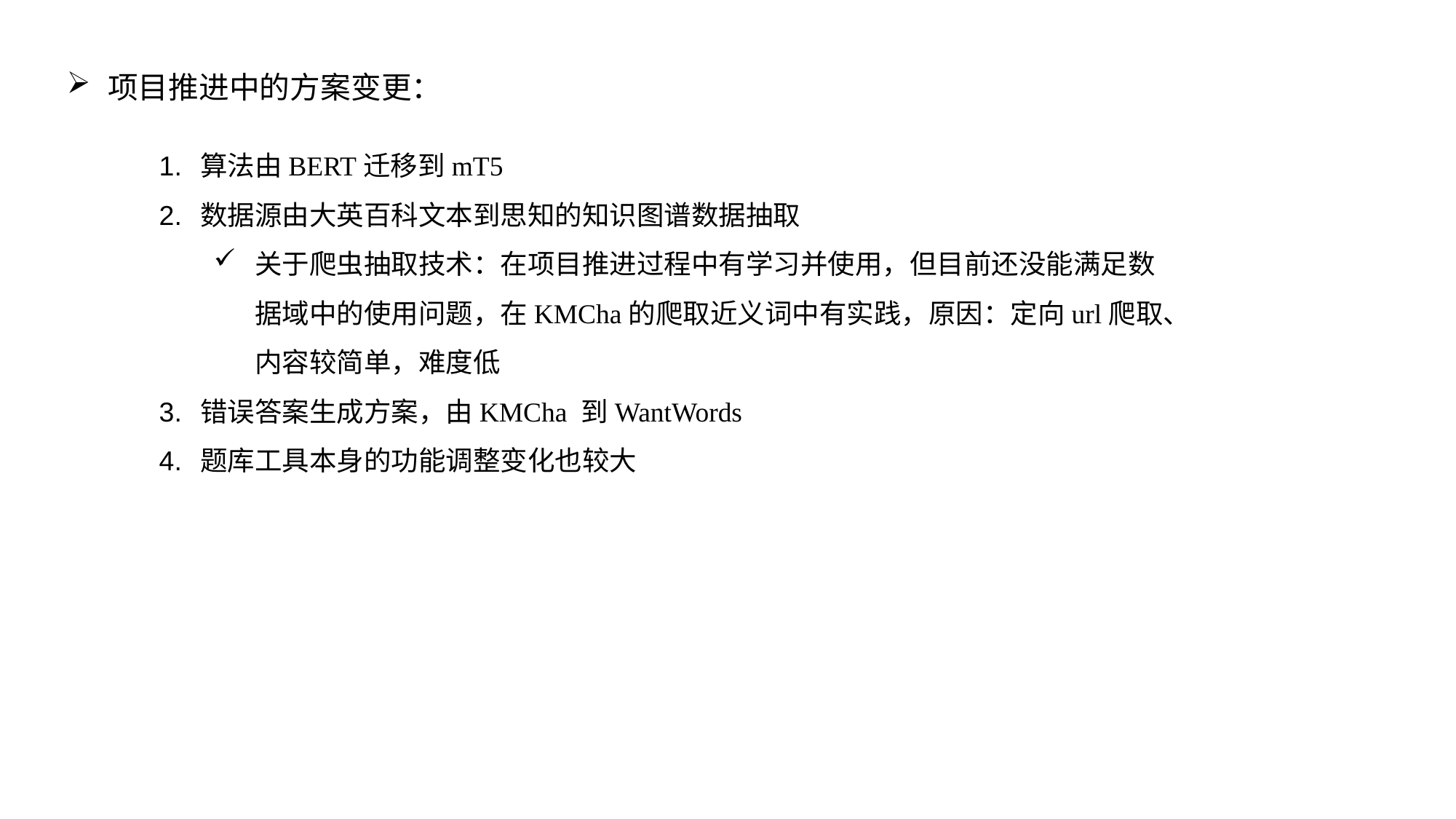

项目推进中的方案变更：
算法由BERT迁移到mT5
数据源由大英百科文本到思知的知识图谱数据抽取
关于爬虫抽取技术：在项目推进过程中有学习并使用，但目前还没能满足数据域中的使用问题，在KMCha的爬取近义词中有实践，原因：定向url爬取、内容较简单，难度低
错误答案生成方案，由KMCha 到WantWords
题库工具本身的功能调整变化也较大